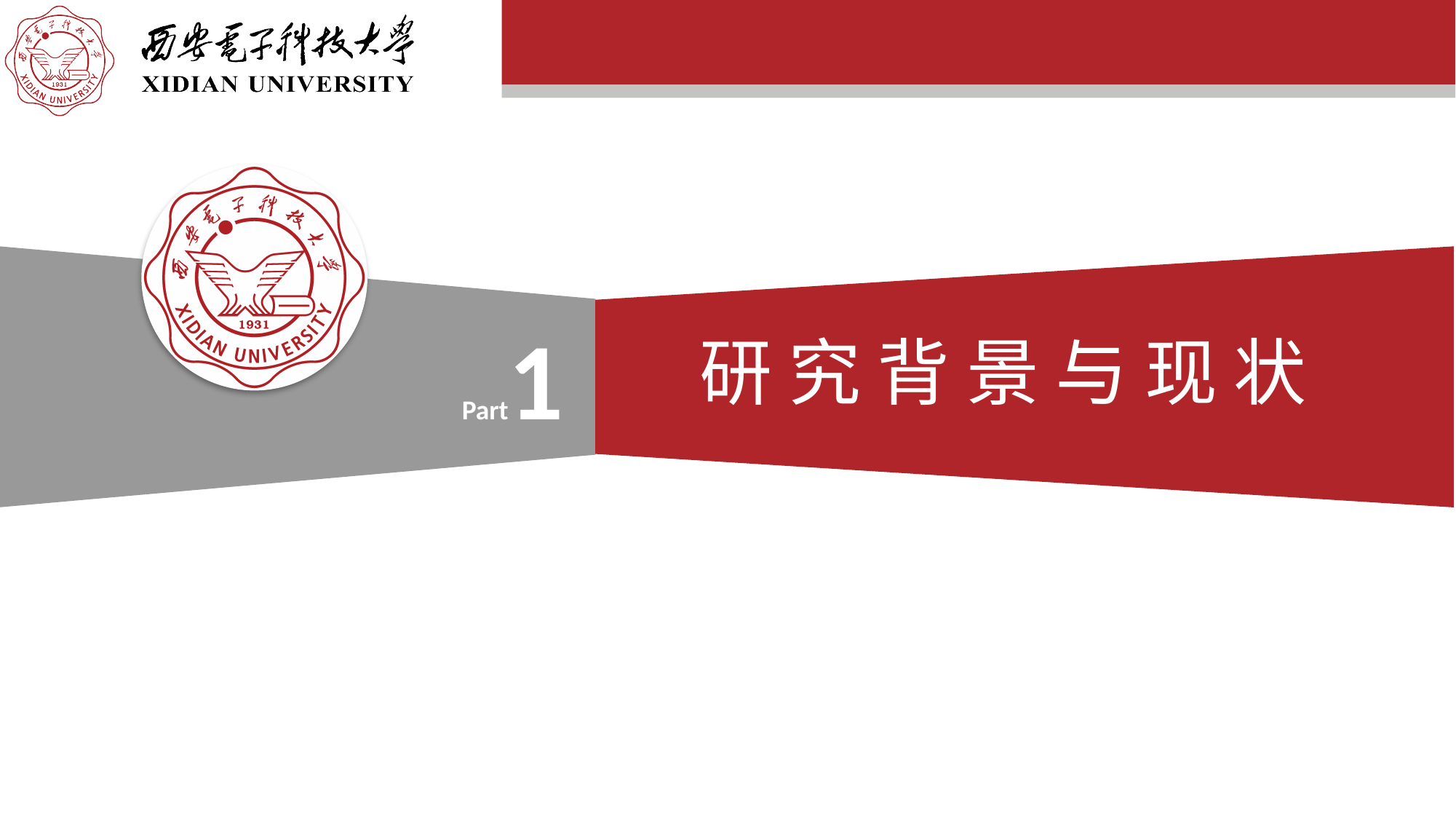

Part1
研 究 背 景 与 现 状